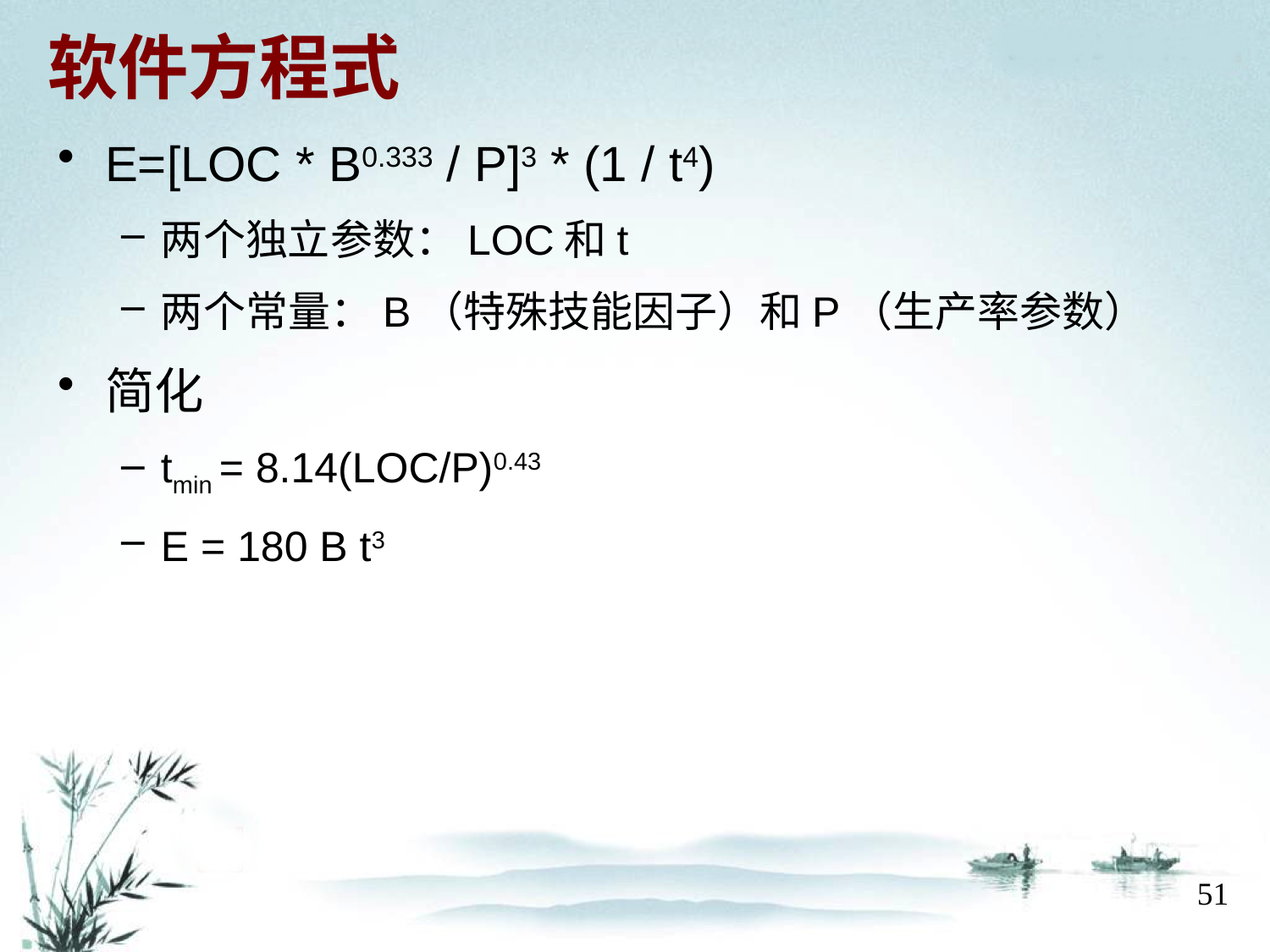

# 软件方程式
E=[LOC * B0.333 / P]3 * (1 / t4)
两个独立参数：LOC和t
两个常量：B（特殊技能因子）和P（生产率参数）
简化
tmin = 8.14(LOC/P)0.43
E = 180 B t3
51